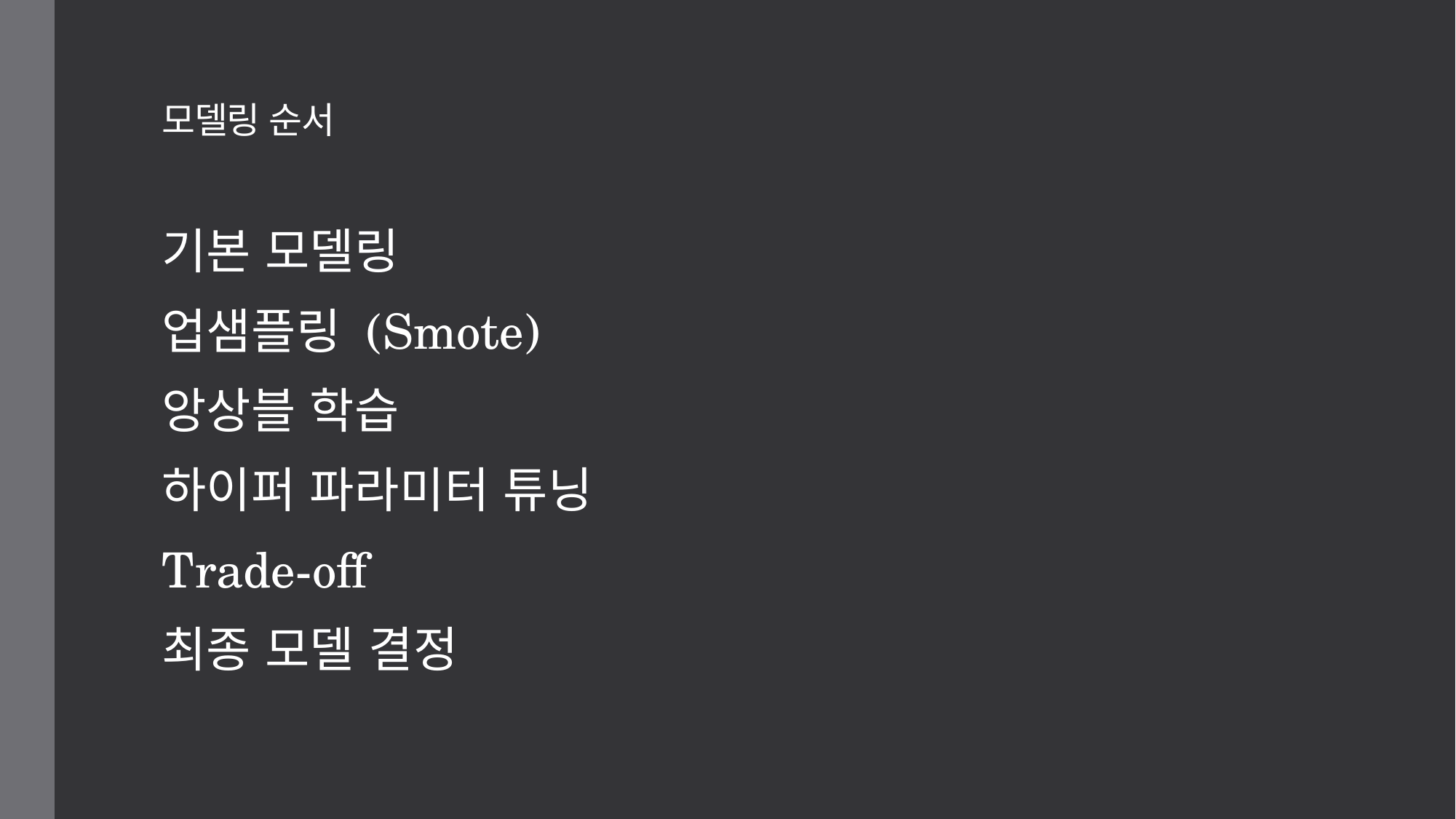

# 모델링 순서
기본 모델링
업샘플링 (Smote)
앙상블 학습
하이퍼 파라미터 튜닝
Trade-off
최종 모델 결정